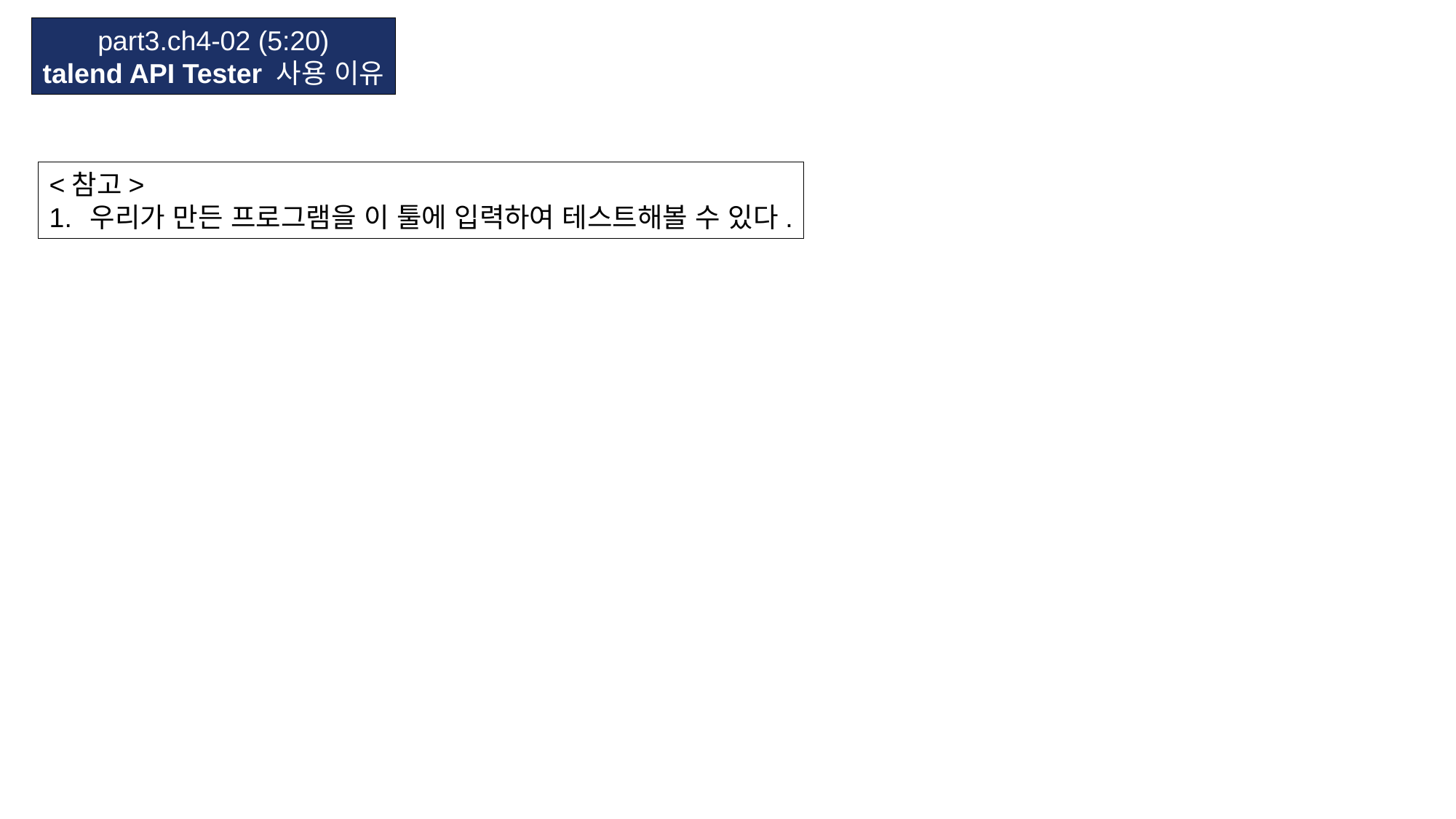

part3.ch4-02 (5:20)
talend API Tester 사용 이유
<참고>
우리가 만든 프로그램을 이 툴에 입력하여 테스트해볼 수 있다.